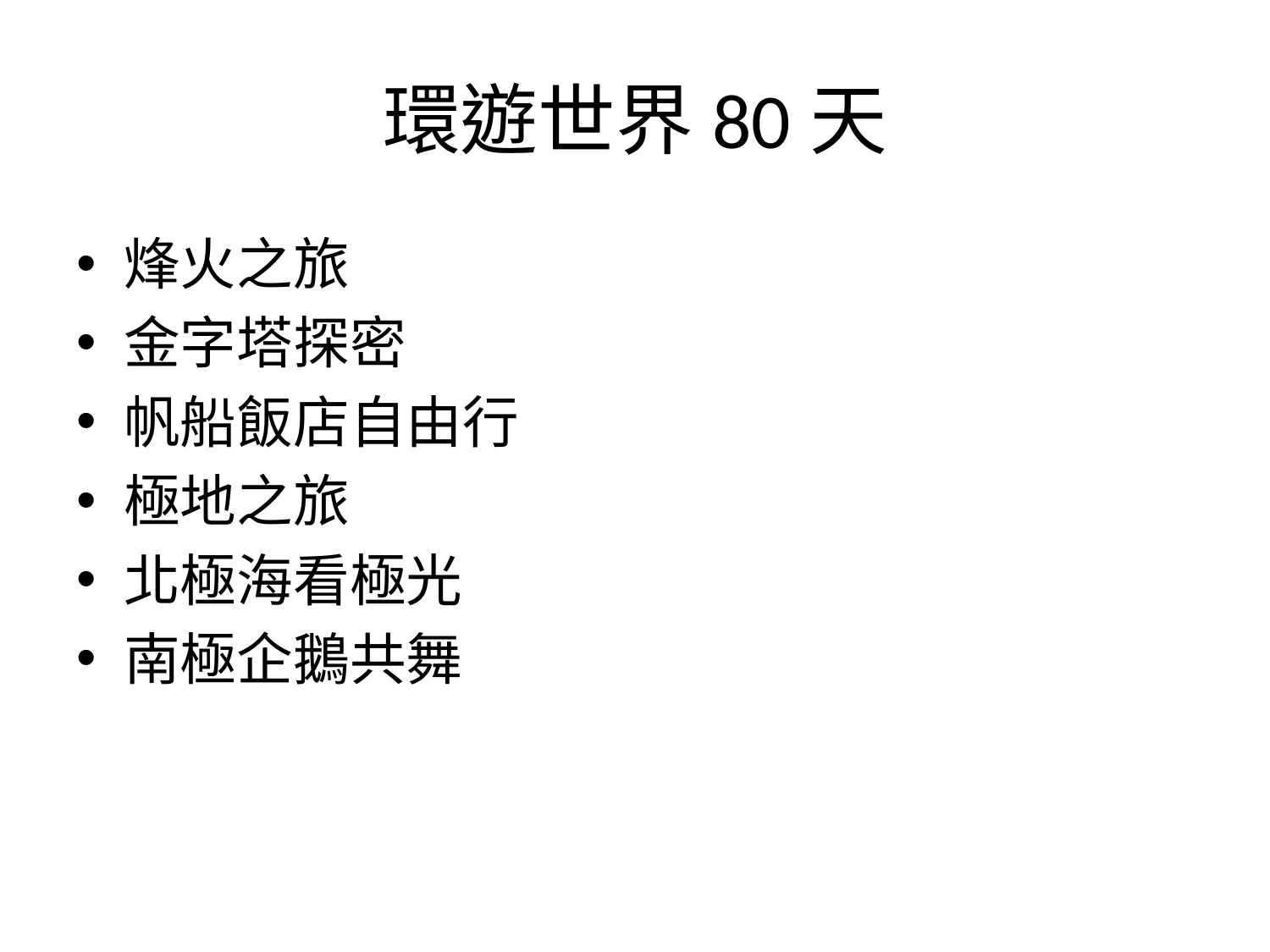

# 環遊世界80天
烽火之旅
金字塔探密
帆船飯店自由行
極地之旅
北極海看極光
南極企鵝共舞